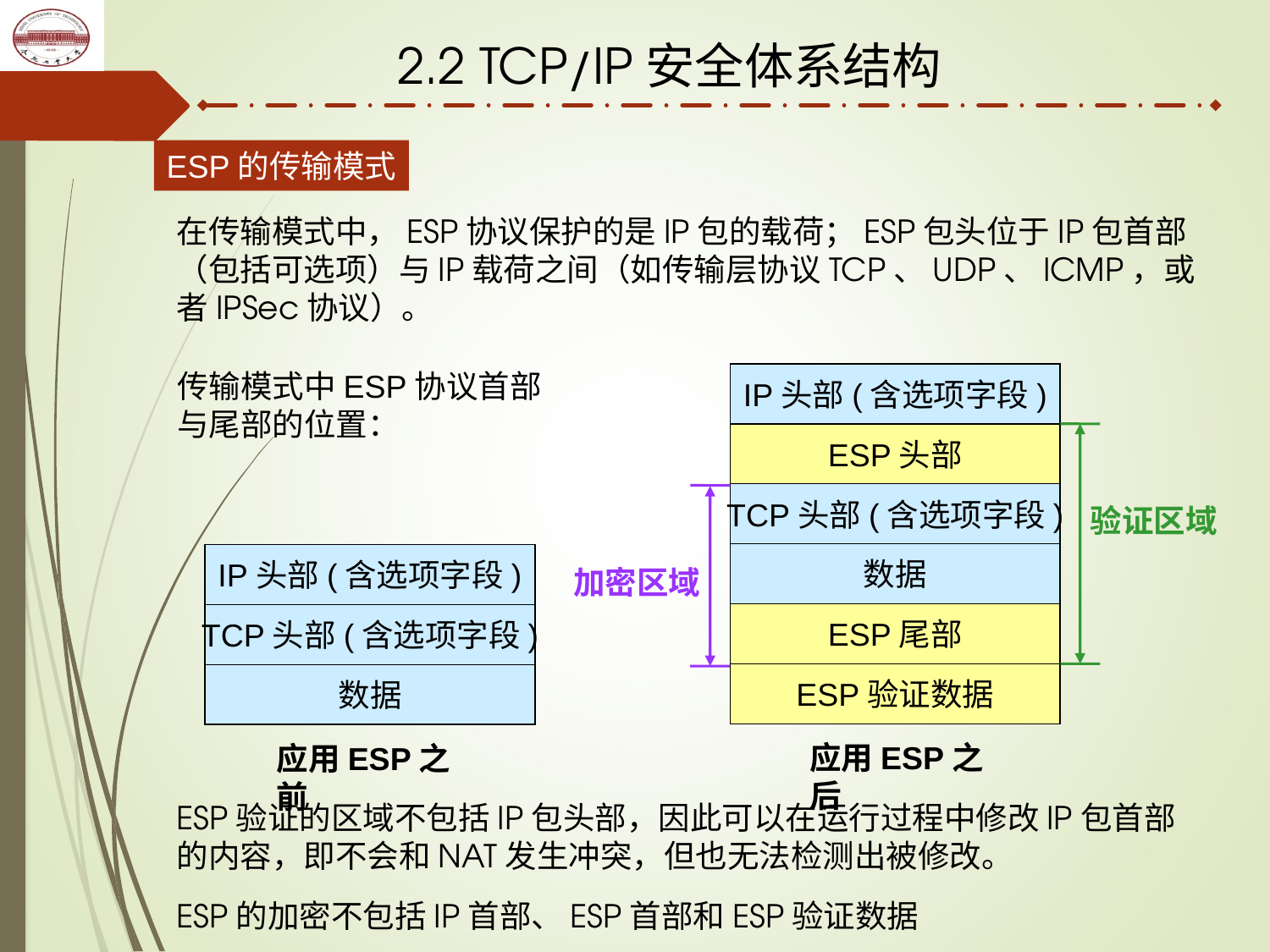

2.2 TCP/IP安全体系结构
ESP的传输模式
在传输模式中，ESP协议保护的是IP包的载荷；ESP包头位于IP包首部（包括可选项）与IP载荷之间（如传输层协议TCP、UDP、ICMP，或者IPSec协议）。
传输模式中ESP协议首部与尾部的位置：
IP头部(含选项字段)
ESP头部

验证区域

TCP头部(含选项字段)

加密区域

数据
IP头部(含选项字段)
ESP尾部
TCP头部(含选项字段)
ESP验证数据
数据
应用ESP之后
应用ESP之前
ESP验证的区域不包括IP包头部，因此可以在运行过程中修改IP包首部的内容，即不会和NAT发生冲突，但也无法检测出被修改。
ESP的加密不包括IP首部、ESP首部和ESP验证数据